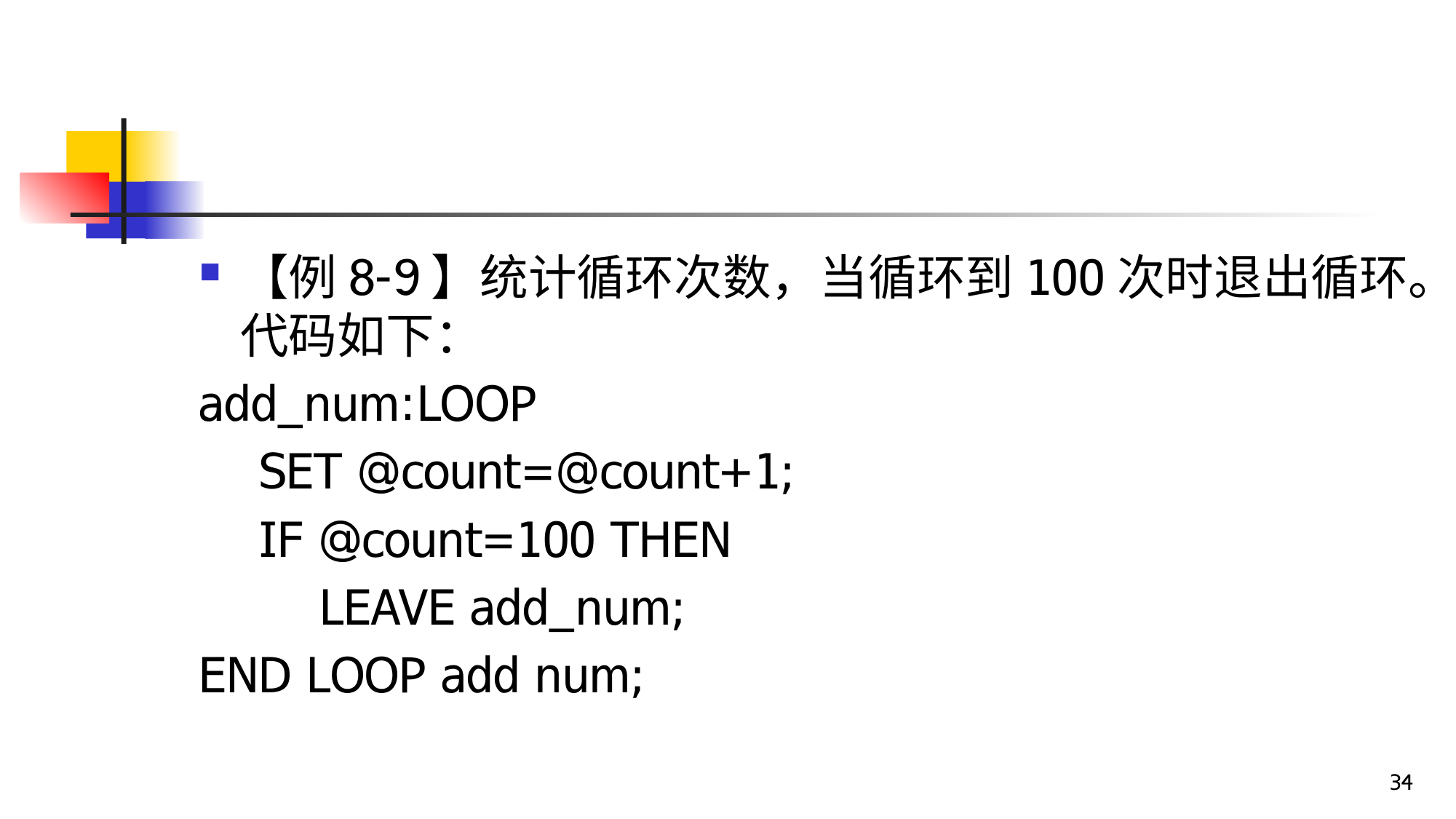

#
【例8-9】统计循环次数，当循环到100次时退出循环。代码如下：
add_num:LOOP
    SET @count=@count+1;
    IF @count=100 THEN
        LEAVE add_num;
END LOOP add num;

34